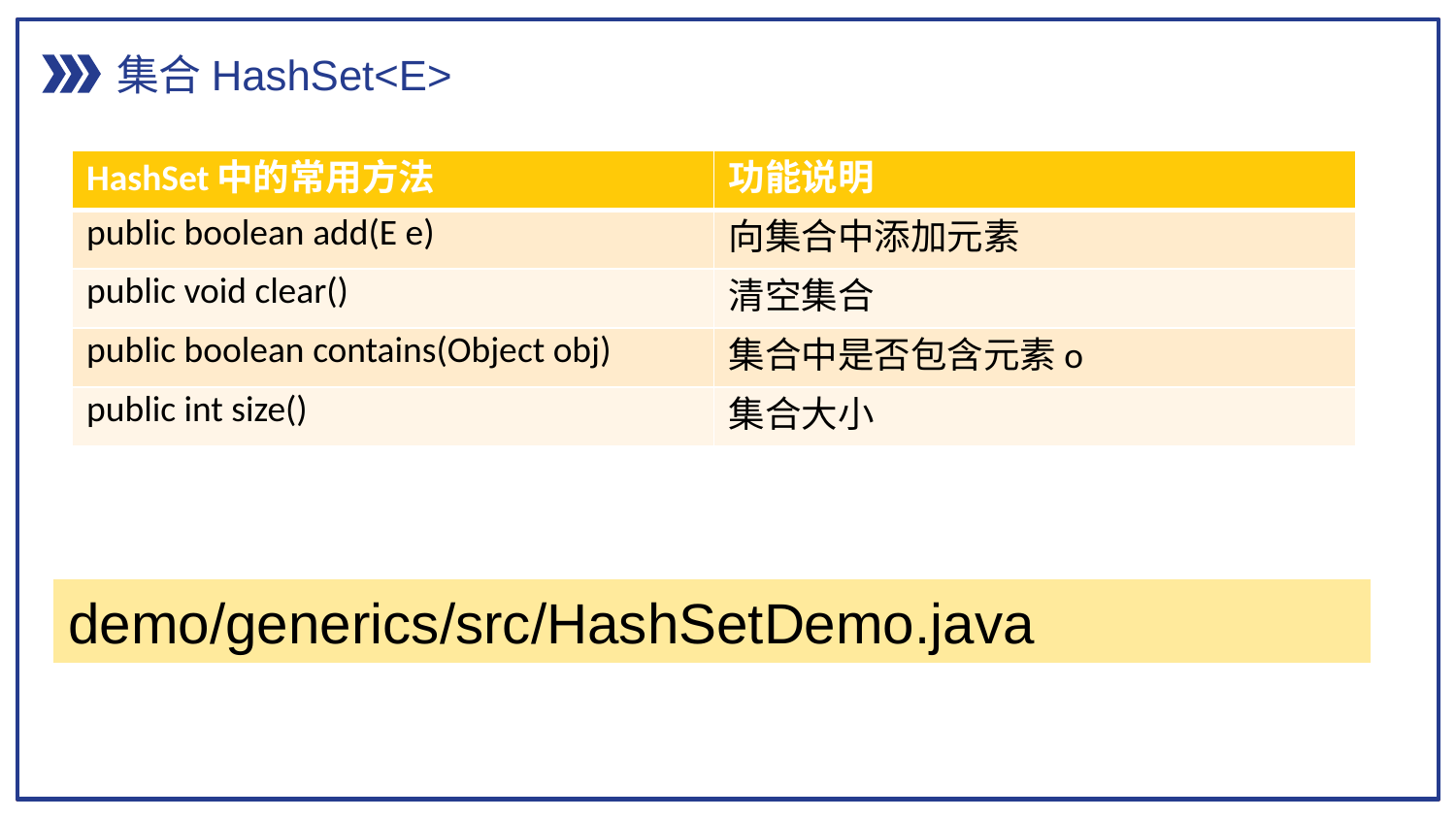

集合HashSet<E>

| HashSet中的常用方法 | 功能说明 |
| --- | --- |
| public boolean add(E e) | 向集合中添加元素 |
| public void clear() | 清空集合 |
| public boolean contains(Object obj) | 集合中是否包含元素o |
| public int size() | 集合大小 |
demo/generics/src/HashSetDemo.java